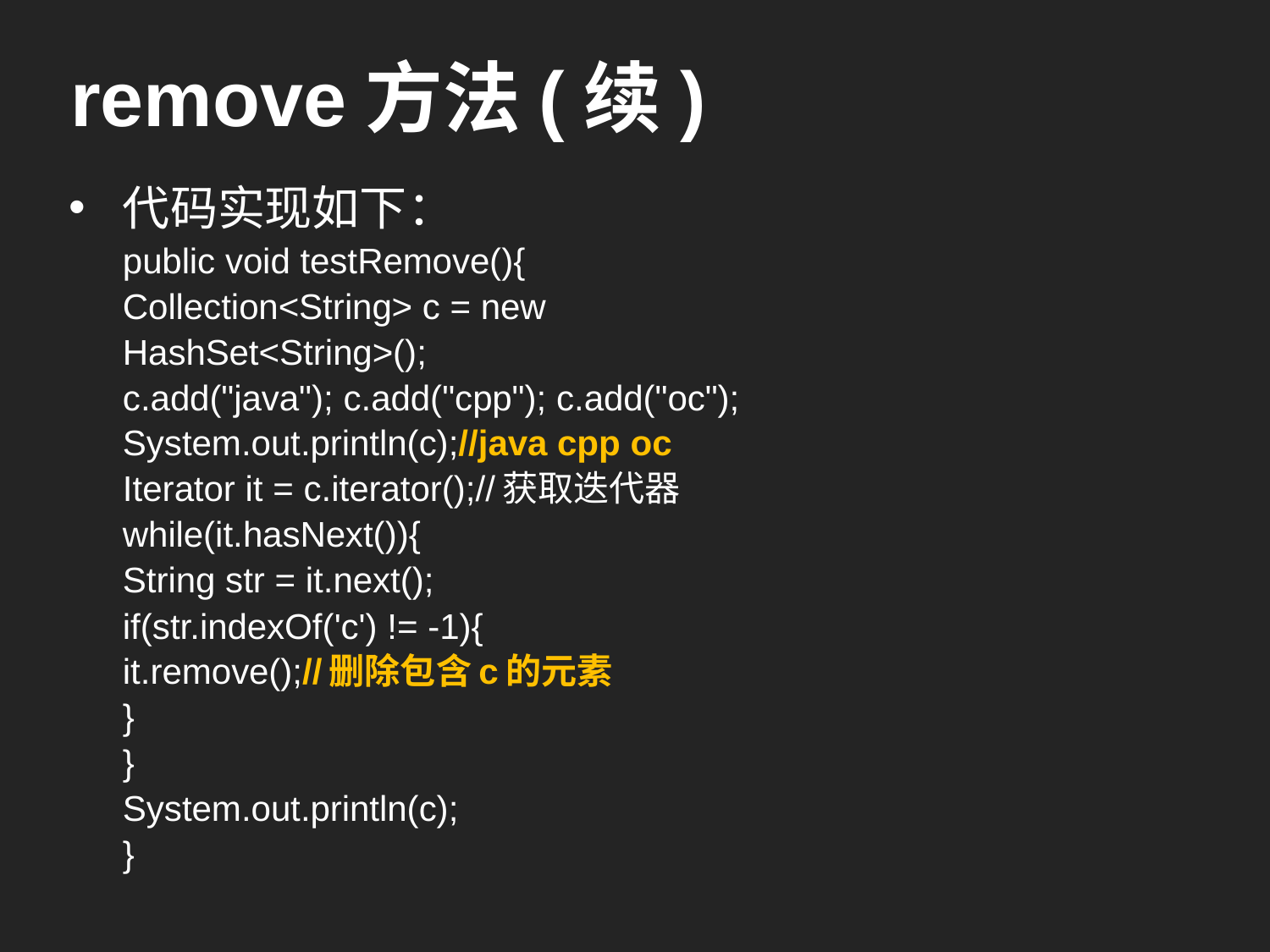

# remove方法(续)
代码实现如下：
public void testRemove(){
	Collection<String> c = new
				HashSet<String>();
	c.add("java"); c.add("cpp"); c.add("oc");
	System.out.println(c);//java cpp oc
	Iterator it = c.iterator();//获取迭代器
	while(it.hasNext()){
		String str = it.next();
		if(str.indexOf('c') != -1){
			it.remove();//删除包含c的元素
		}
	}
	System.out.println(c);
}